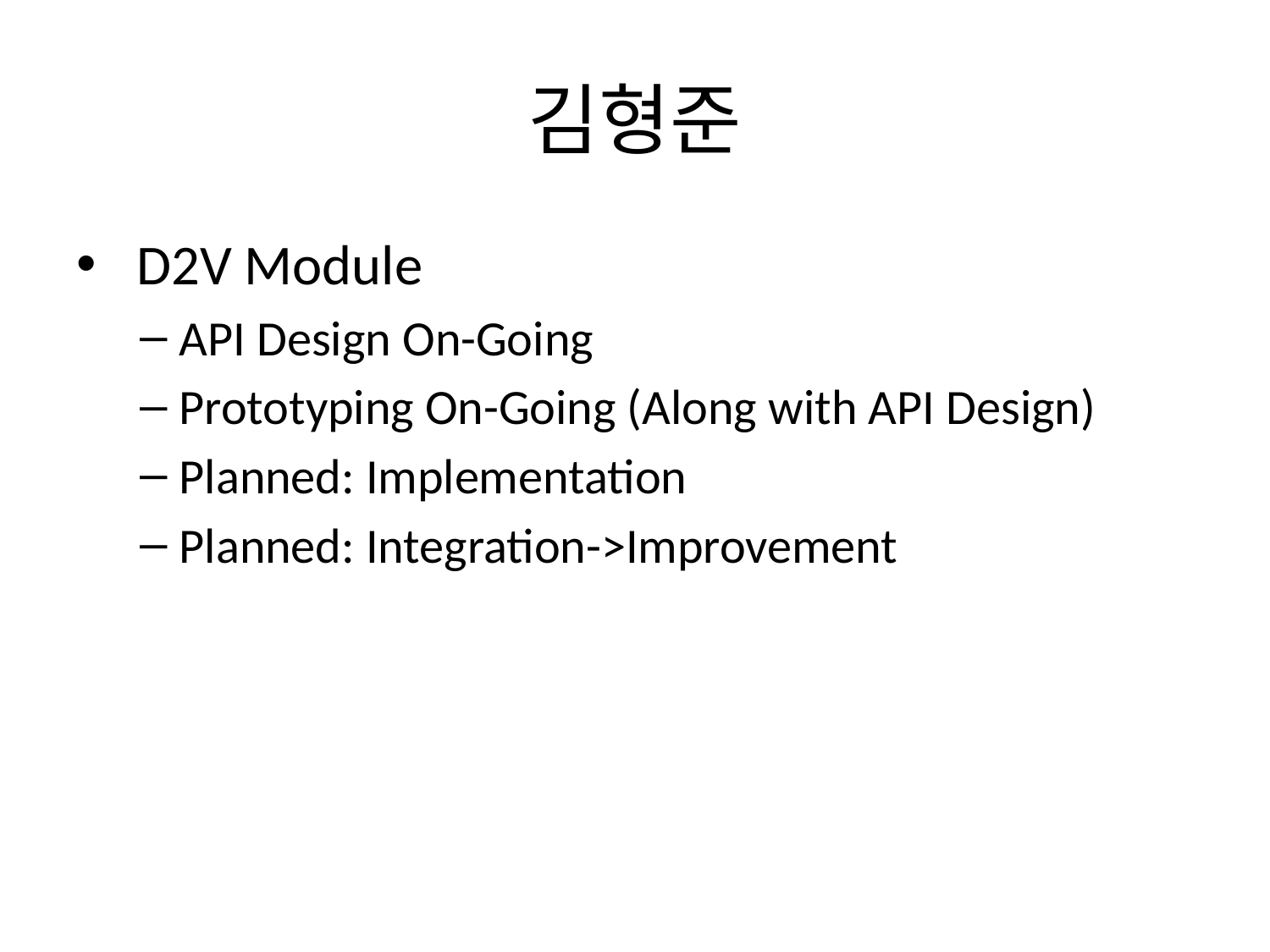

# 김형준
 D2V Module
API Design On-Going
Prototyping On-Going (Along with API Design)
Planned: Implementation
Planned: Integration->Improvement